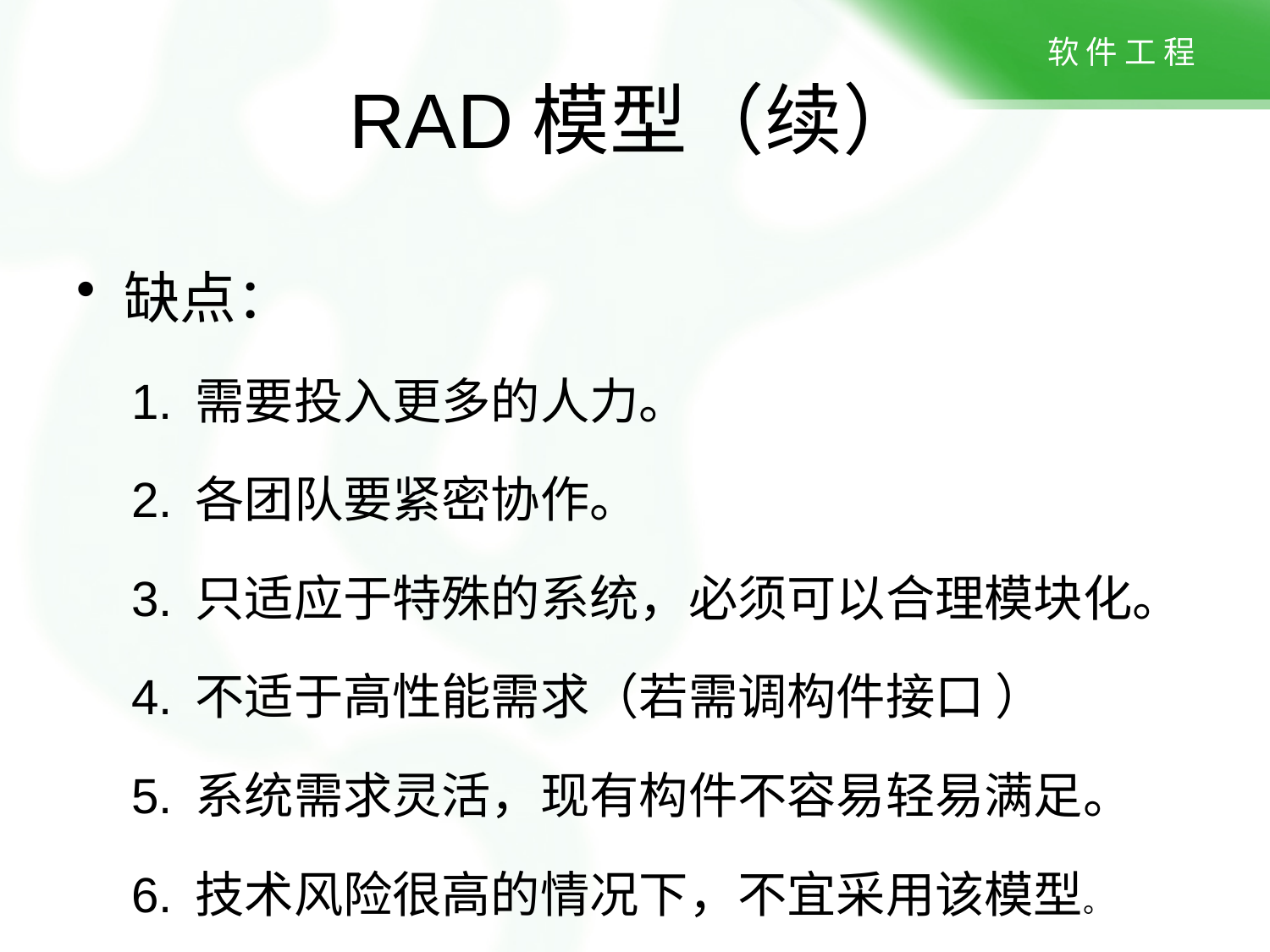

# RAD模型（续）
缺点：
需要投入更多的人力。
各团队要紧密协作。
只适应于特殊的系统，必须可以合理模块化。
不适于高性能需求（若需调构件接口 ）
系统需求灵活，现有构件不容易轻易满足。
技术风险很高的情况下，不宜采用该模型。